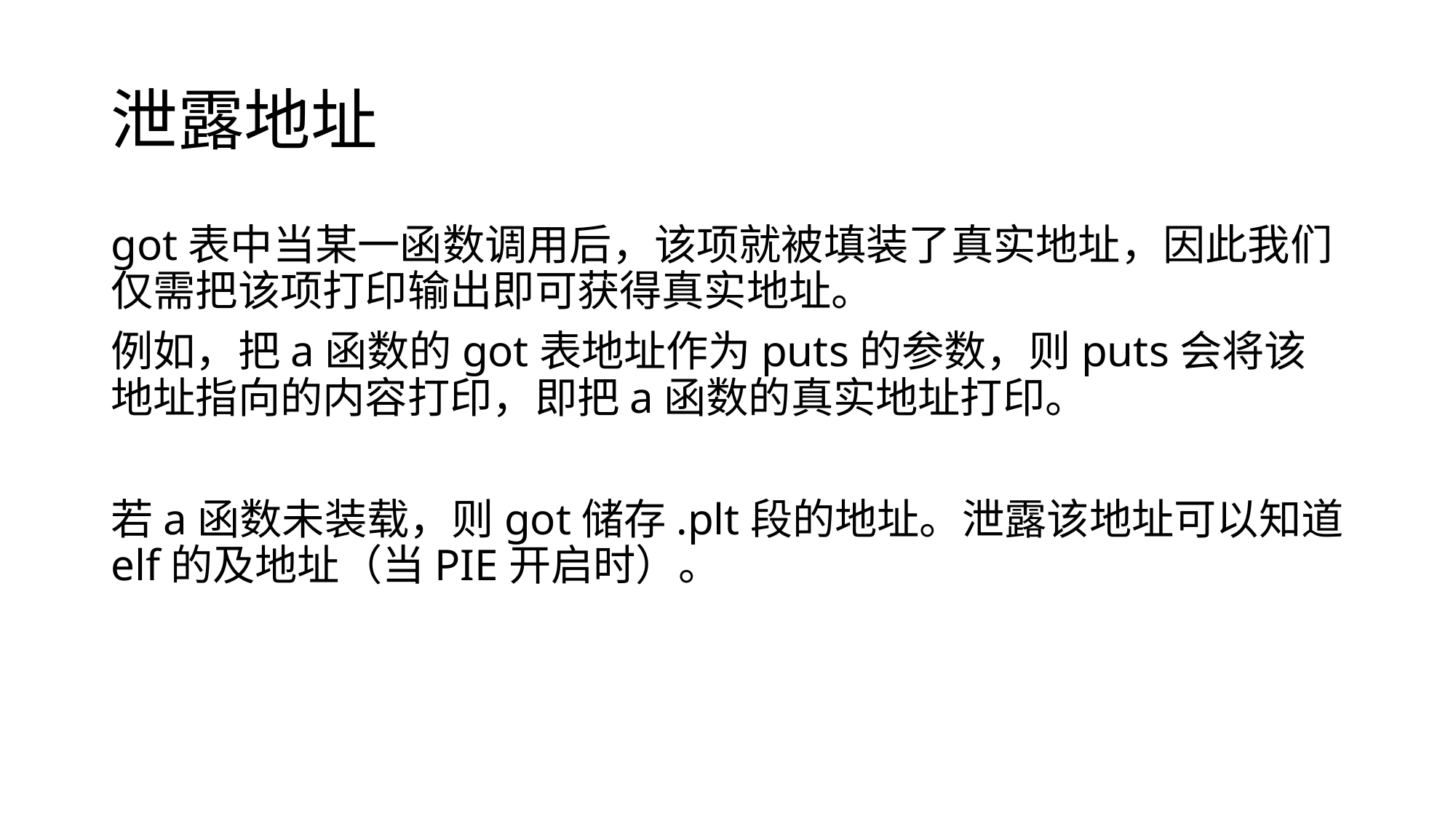

# 泄露地址
got表中当某一函数调用后，该项就被填装了真实地址，因此我们仅需把该项打印输出即可获得真实地址。
例如，把a函数的got表地址作为puts的参数，则puts会将该地址指向的内容打印，即把a函数的真实地址打印。

若a函数未装载，则got储存.plt段的地址。泄露该地址可以知道elf的及地址（当PIE开启时）。